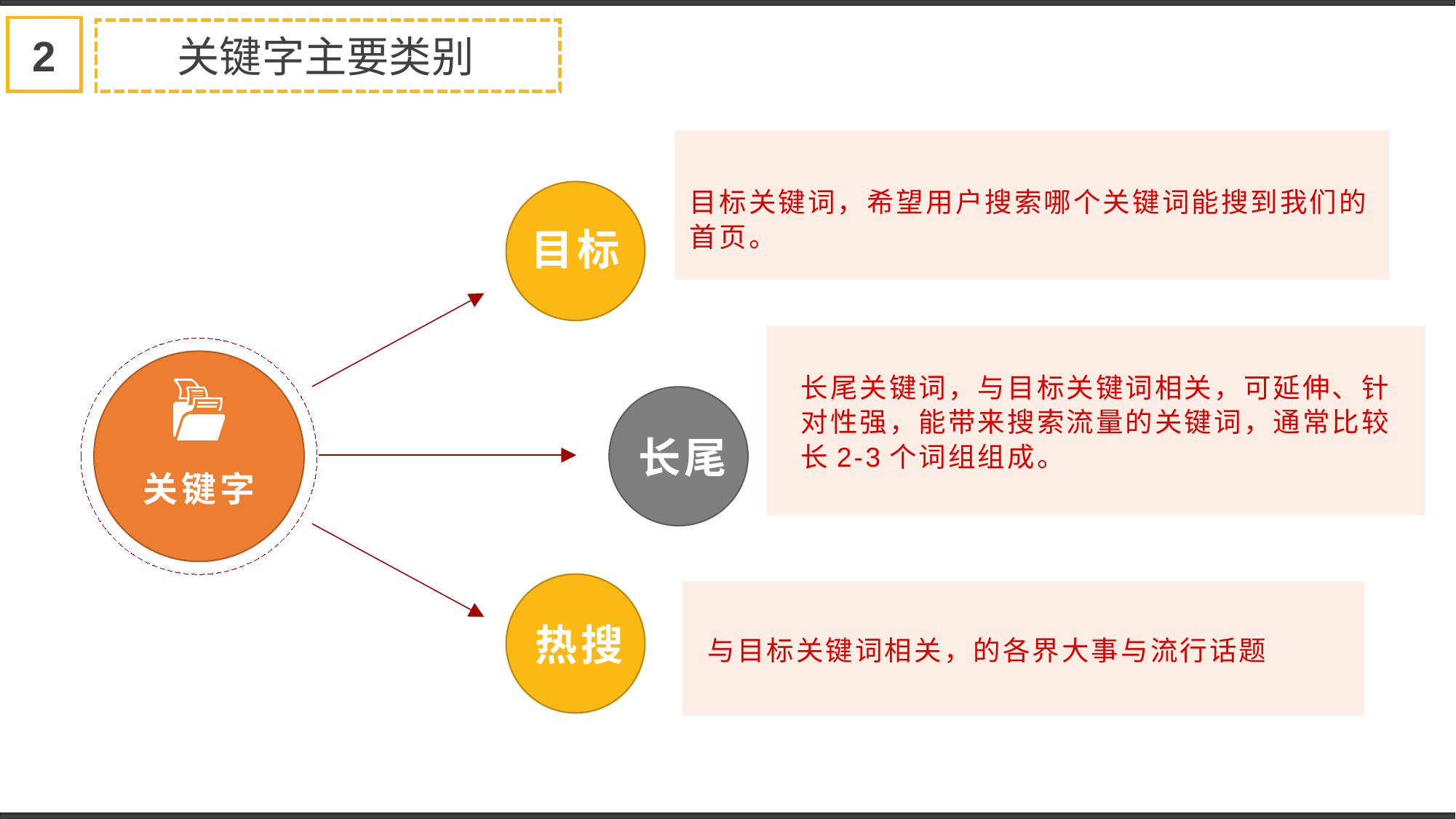

2

关键字主要类别

目标关键词，希望用户搜索哪个关键词能搜到我们的首页。

目标

长尾关键词，与目标关键词相关，可延伸、针对性强，能带来搜索流量的关键词，通常比较长2-3个词组组成。

长尾
关键字

热搜
与目标关键词相关，的各界大事与流行话题